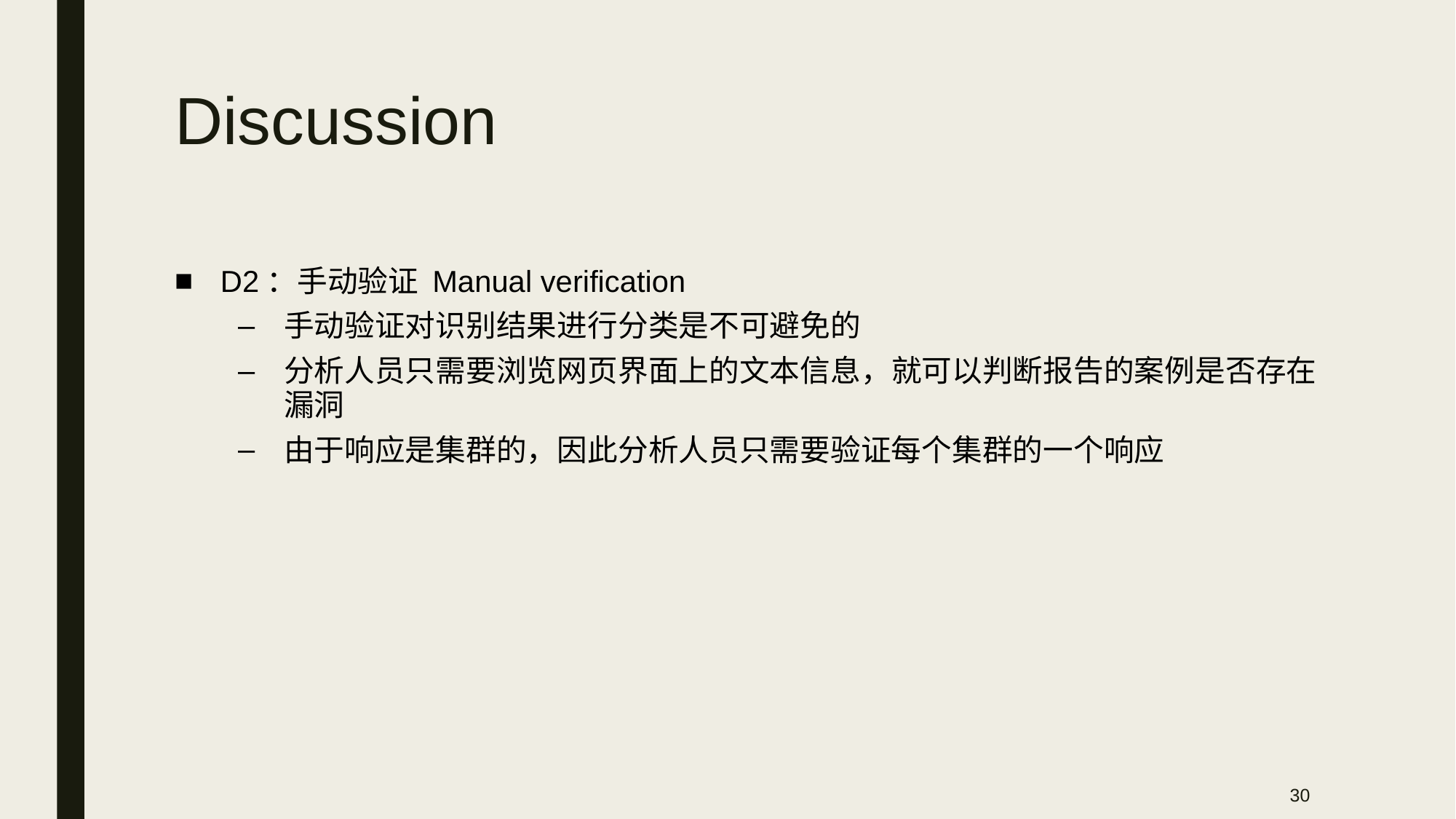

# Discussion
D2：手动验证 Manual verification
手动验证对识别结果进行分类是不可避免的
分析人员只需要浏览网页界面上的文本信息，就可以判断报告的案例是否存在漏洞
由于响应是集群的，因此分析人员只需要验证每个集群的一个响应
30